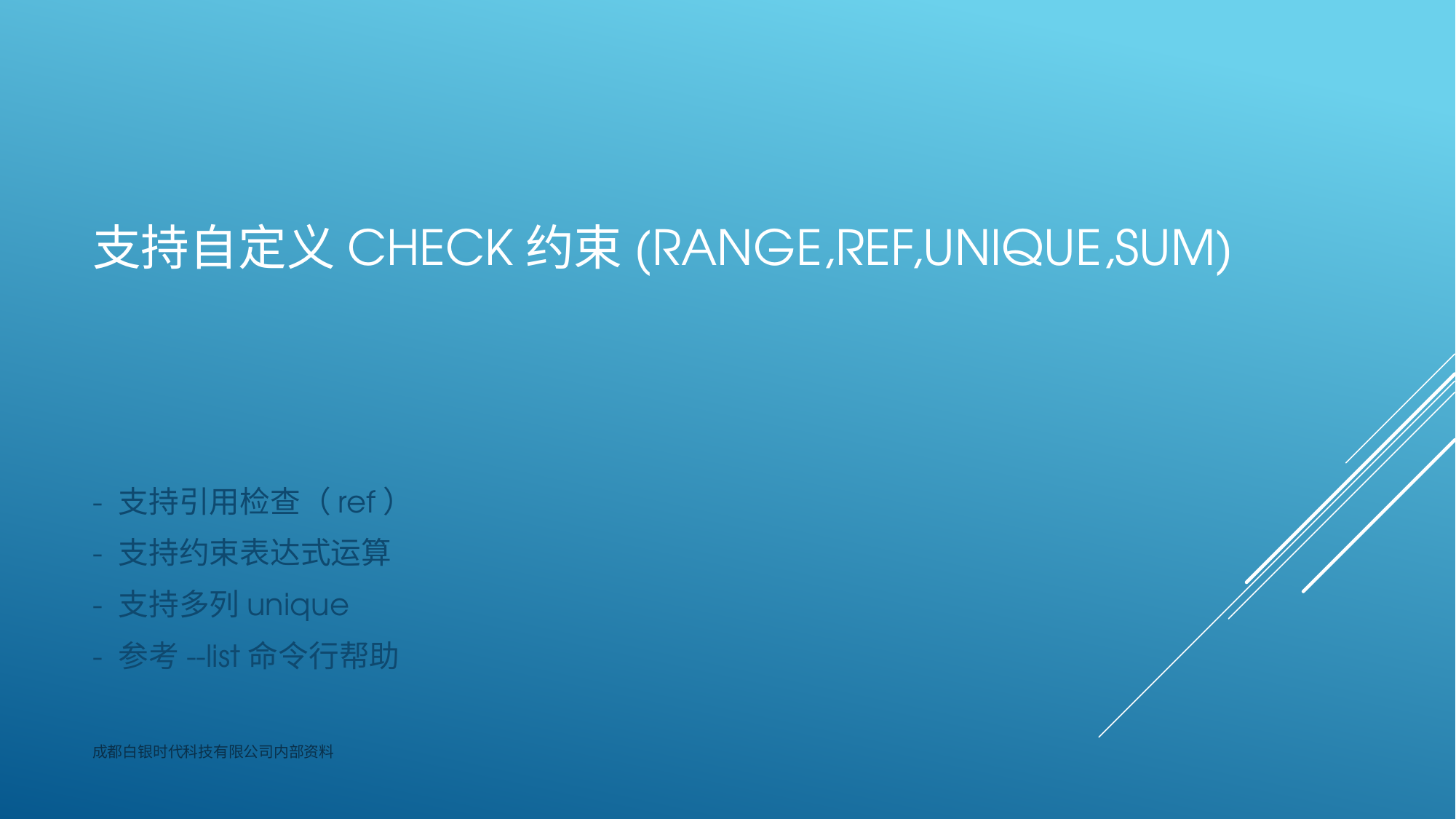

# 支持自定义check约束(range,ref,unique,sum)
- 支持引用检查（ref）
- 支持约束表达式运算
- 支持多列unique
- 参考--list命令行帮助

成都白银时代科技有限公司内部资料